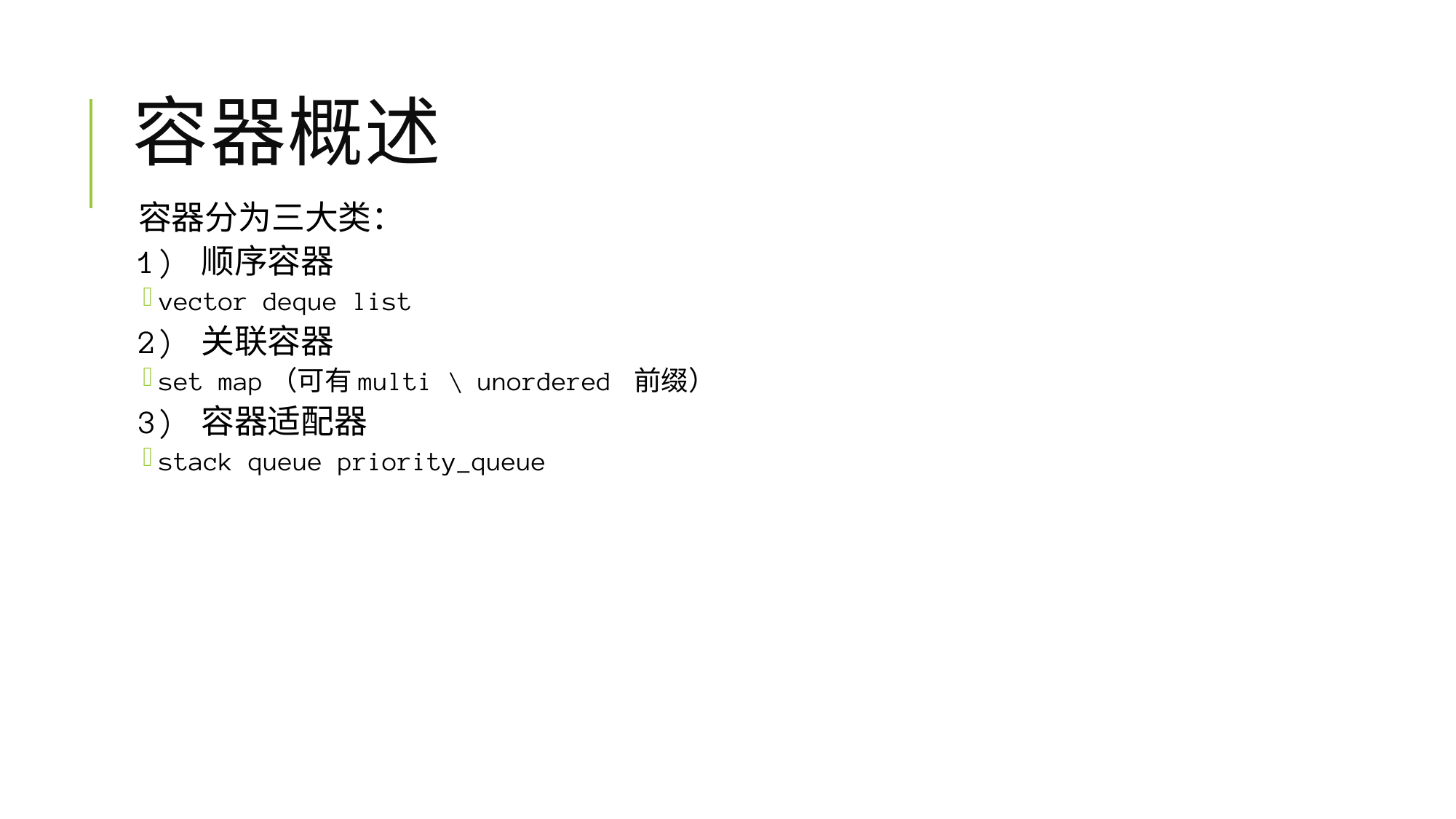

# 容器概述
容器分为三大类：
1) 顺序容器
vector deque list
2) 关联容器
set map（可有multi \ unordered 前缀）
3) 容器适配器
stack queue priority_queue